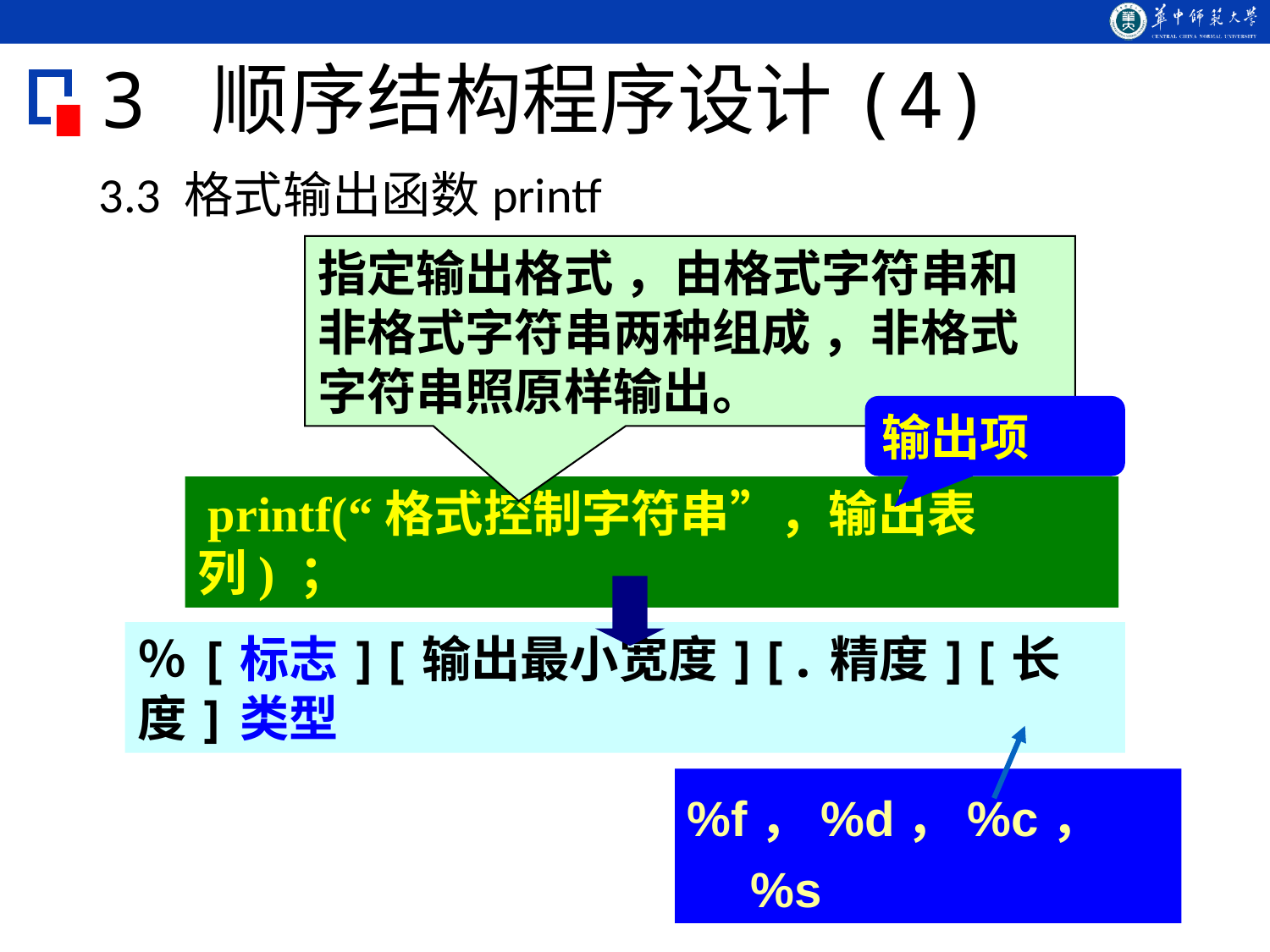

# 3 顺序结构程序设计(4)
3.3 格式输出函数printf

指定输出格式 ，由格式字符串和非格式字符串两种组成 ，非格式字符串照原样输出。
输出项
 printf(“格式控制字符串”，输出表列) ；

％[标志][输出最小宽度][.精度][长度]类型

%f，%d，%c，%s